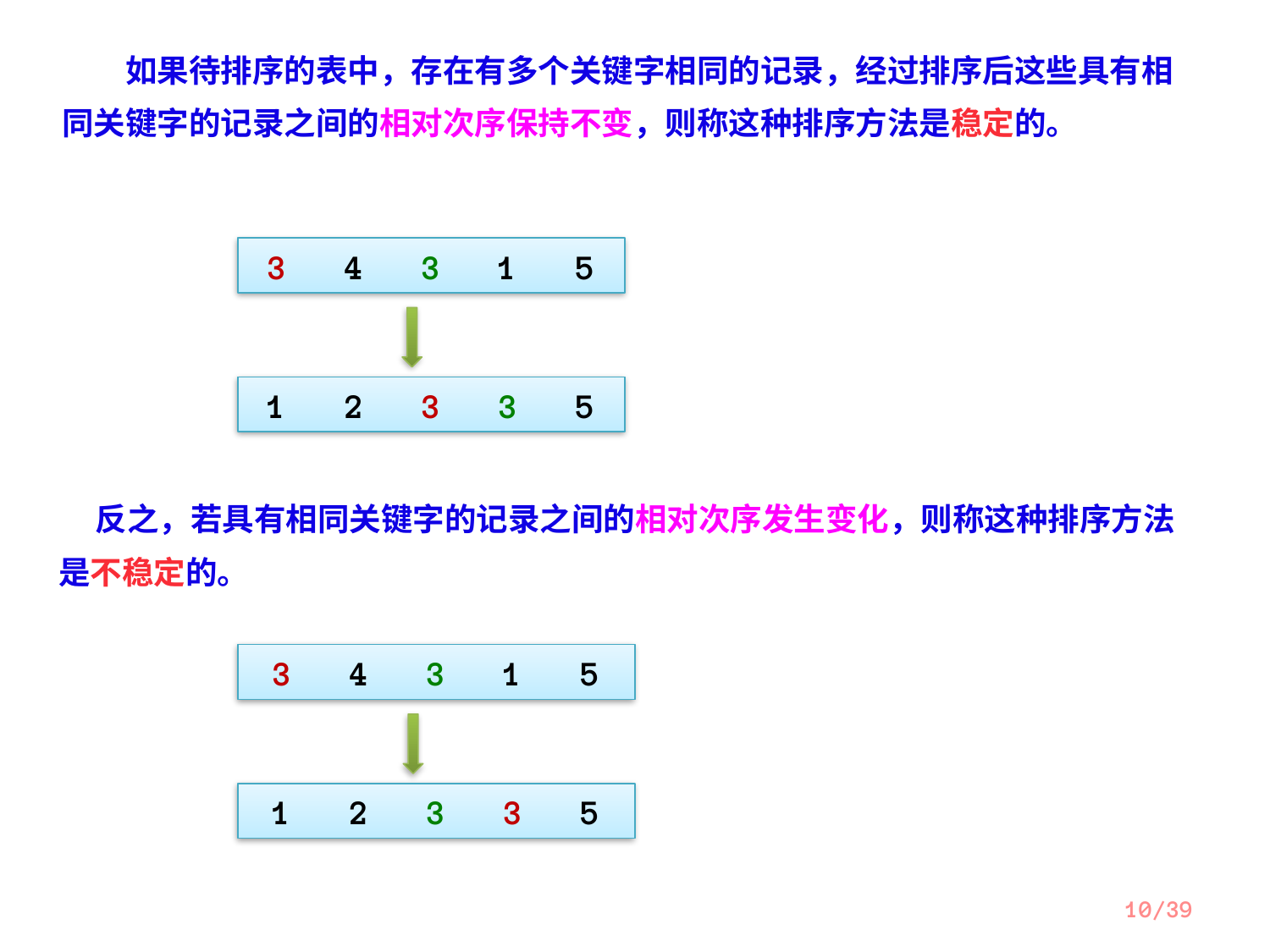

如果待排序的表中，存在有多个关键字相同的记录，经过排序后这些具有相同关键字的记录之间的相对次序保持不变，则称这种排序方法是稳定的。
3   4   3   1   5

1   2   3   3   5
    反之，若具有相同关键字的记录之间的相对次序发生变化，则称这种排序方法是不稳定的。
3   4   3   1   5

1   2   3   3   5
10/39